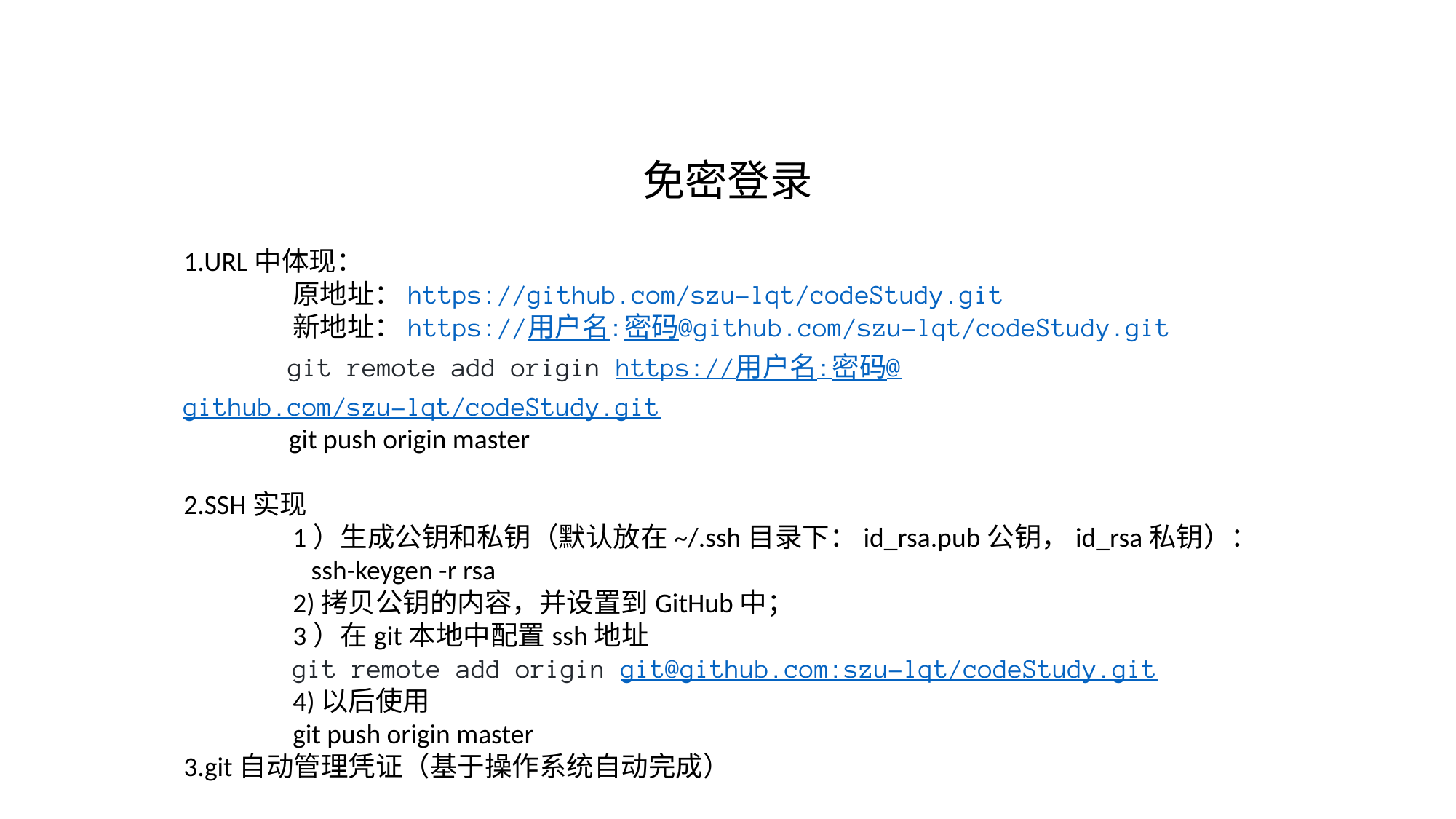

# 免密登录
1.URL中体现：
	原地址：https://github.com/szu-lqt/codeStudy.git
	新地址：https://用户名:密码@github.com/szu-lqt/codeStudy.git
       git remote add origin https://用户名:密码@github.com/szu-lqt/codeStudy.git
                 git push origin master

2.SSH实现
 	1）生成公钥和私钥（默认放在~/.ssh目录下：id_rsa.pub公钥，id_rsa私钥）：
	   ssh-keygen -r rsa
	2)拷贝公钥的内容，并设置到GitHub中；
	3）在git本地中配置ssh地址
	git remote add origin git@github.com:szu-lqt/codeStudy.git
	4)以后使用
	git push origin master
3.git自动管理凭证（基于操作系统自动完成）